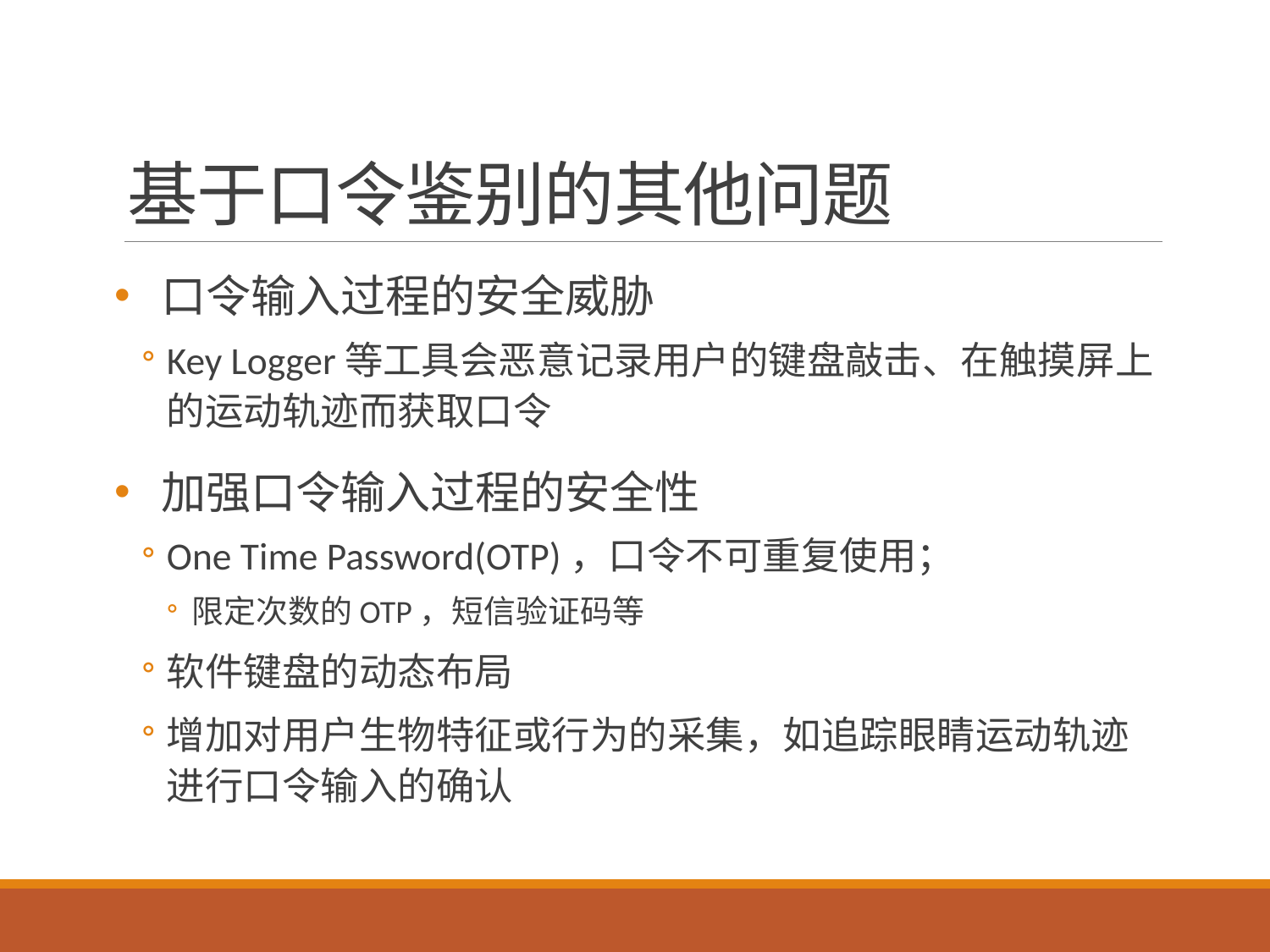

# 基于口令鉴别的其他问题
口令输入过程的安全威胁
Key Logger等工具会恶意记录用户的键盘敲击、在触摸屏上的运动轨迹而获取口令
加强口令输入过程的安全性
One Time Password(OTP)，口令不可重复使用；
限定次数的OTP，短信验证码等
软件键盘的动态布局
增加对用户生物特征或行为的采集，如追踪眼睛运动轨迹进行口令输入的确认

64